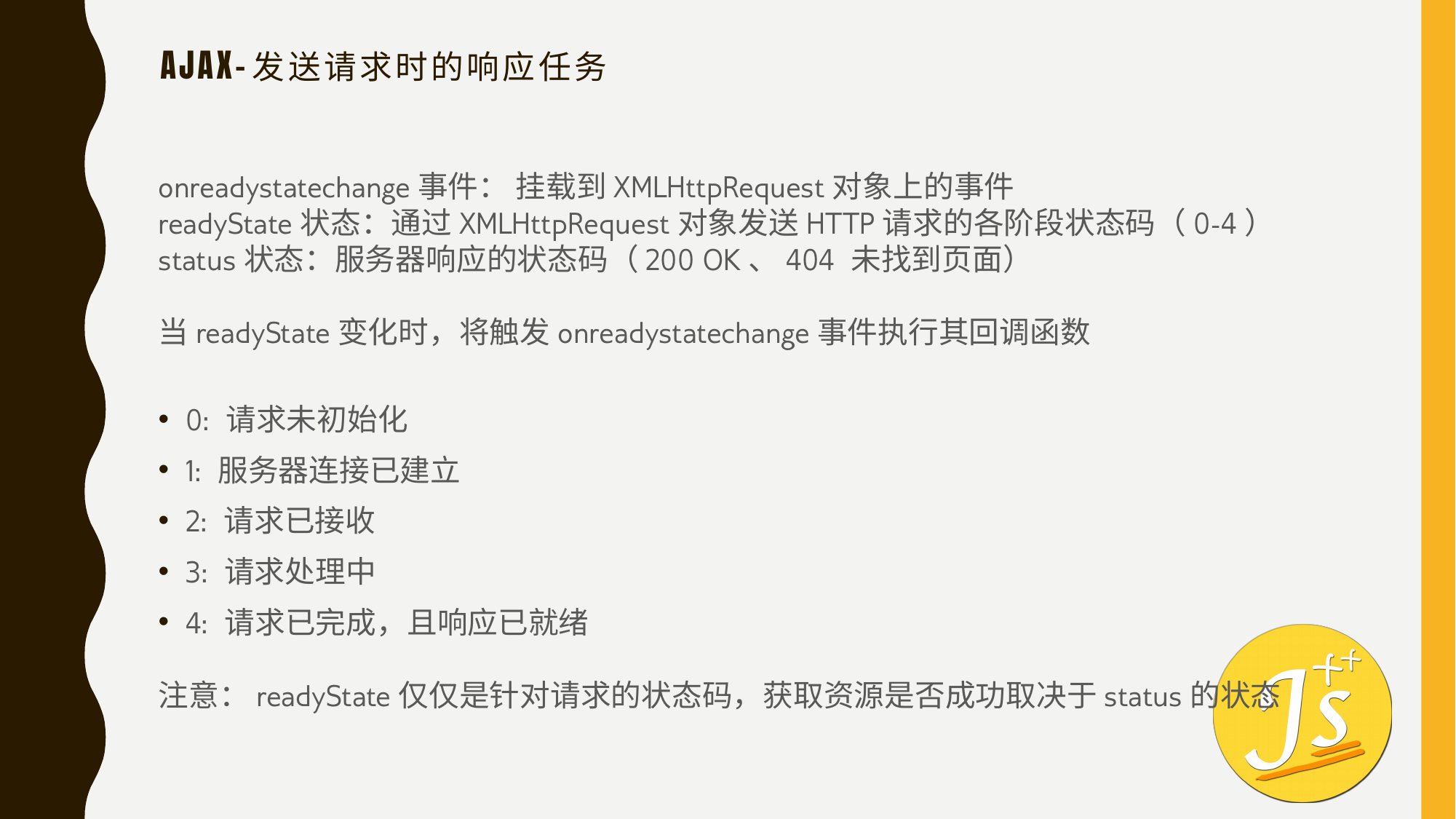

# AJAX-发送请求时的响应任务
onreadystatechange事件： 挂载到XMLHttpRequest对象上的事件
readyState状态：通过XMLHttpRequest对象发送HTTP请求的各阶段状态码（0-4）
status状态：服务器响应的状态码（200 OK、404 未找到页面）

当readyState变化时，将触发onreadystatechange事件执行其回调函数

0: 请求未初始化
1: 服务器连接已建立
2: 请求已接收
3: 请求处理中
4: 请求已完成，且响应已就绪

注意：readyState仅仅是针对请求的状态码，获取资源是否成功取决于status的状态